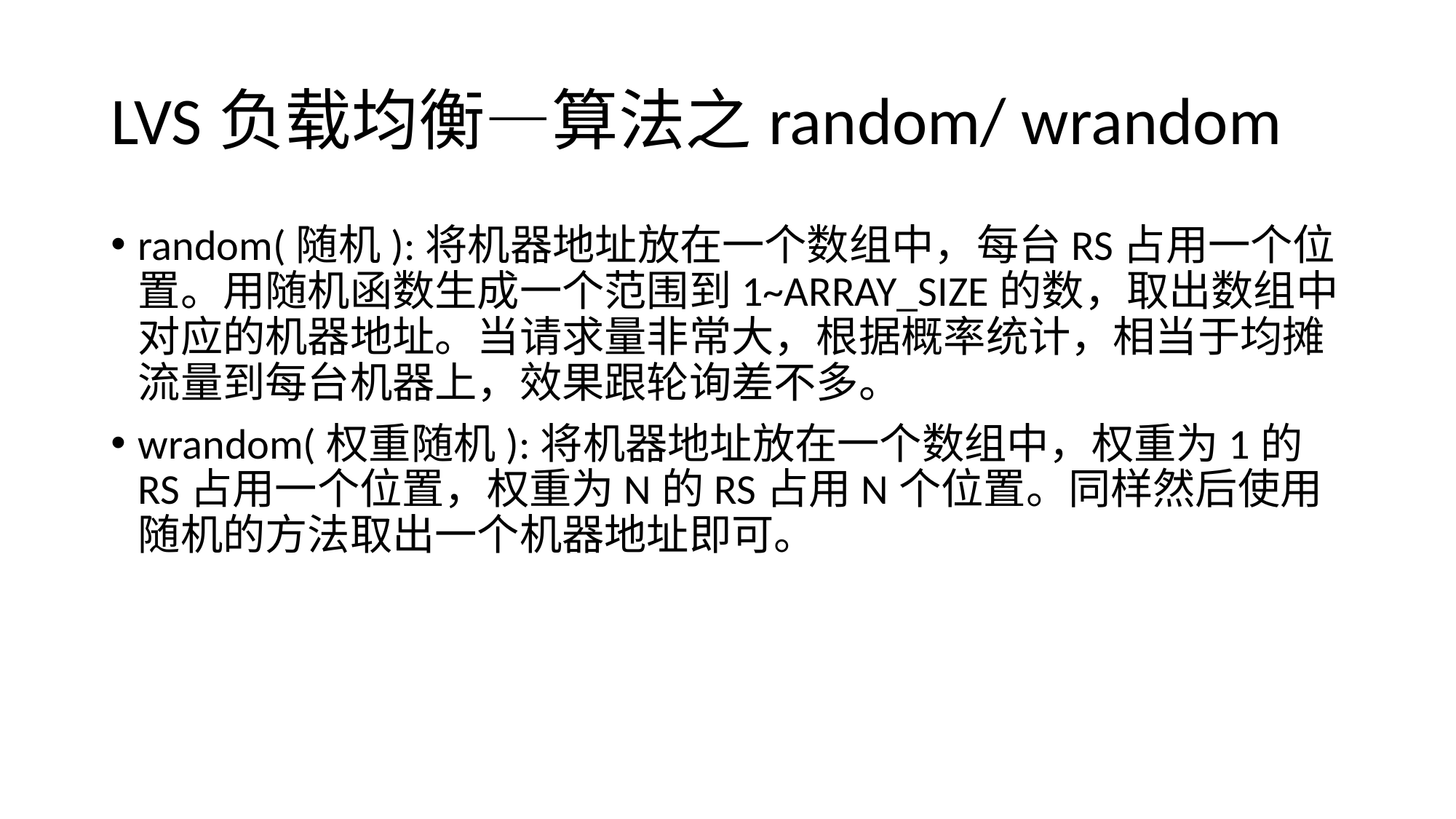

# LVS负载均衡—算法之random/ wrandom
random(随机):将机器地址放在一个数组中，每台RS占用一个位置。用随机函数生成一个范围到1~ARRAY_SIZE的数，取出数组中对应的机器地址。当请求量非常大，根据概率统计，相当于均摊流量到每台机器上，效果跟轮询差不多。
wrandom(权重随机):将机器地址放在一个数组中，权重为1的RS占用一个位置，权重为N的RS占用N个位置。同样然后使用随机的方法取出一个机器地址即可。